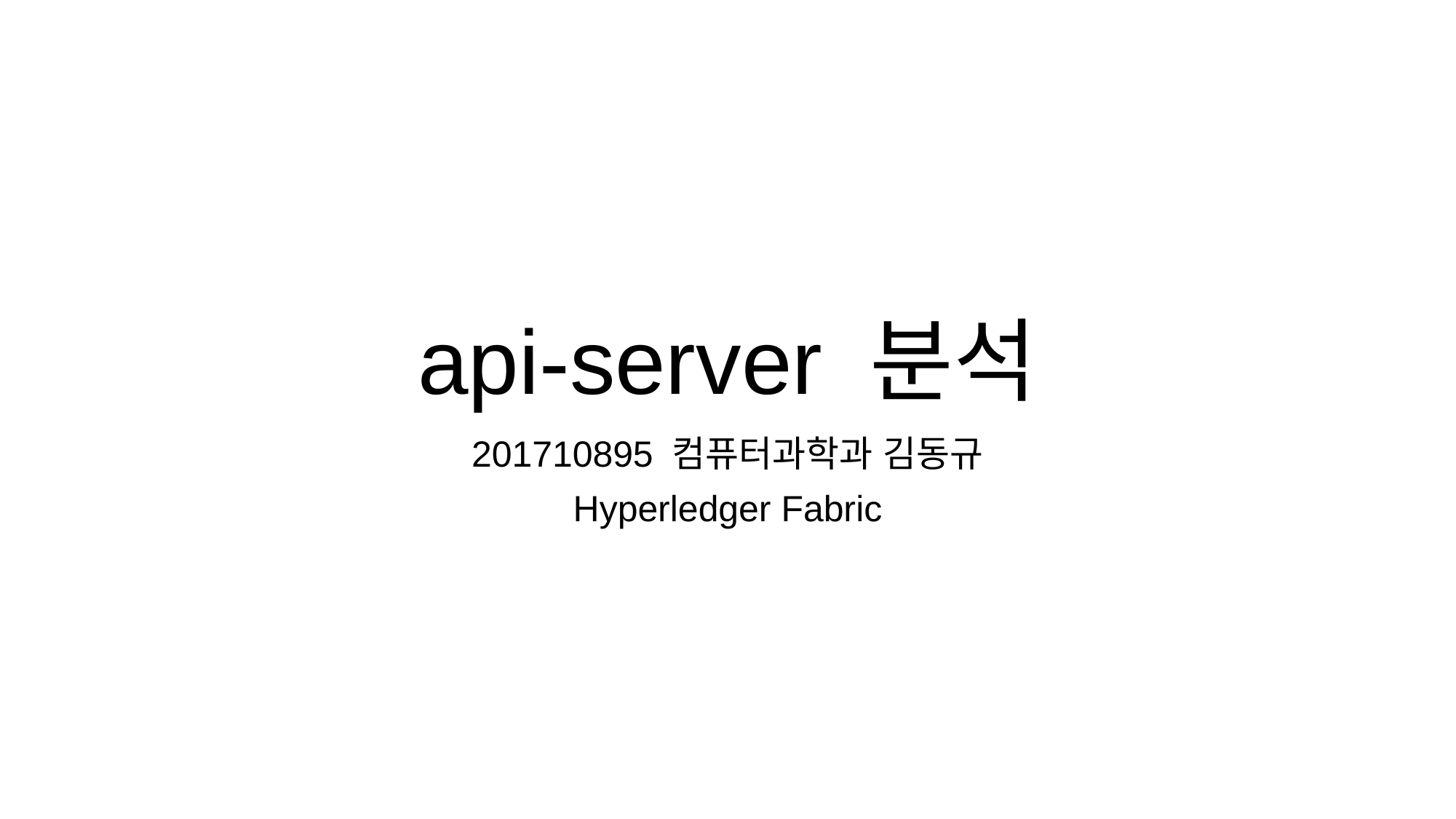

# api-server 분석
201710895 컴퓨터과학과 김동규
Hyperledger Fabric